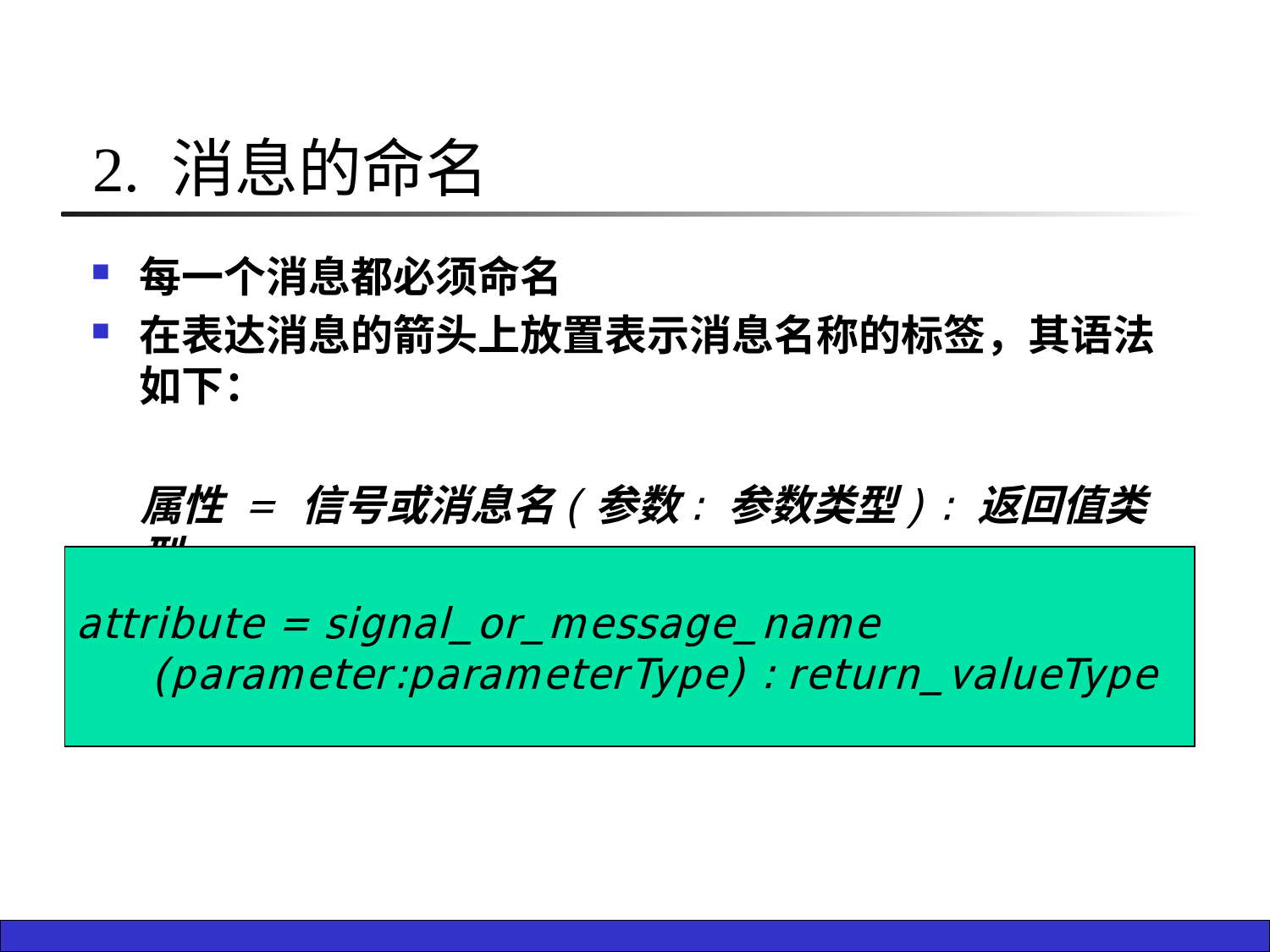

2. 消息的命名
每一个消息都必须命名
在表达消息的箭头上放置表示消息名称的标签，其语法如下：

    属性 = 信号或消息名(参数: 参数类型) : 返回值类型

attribute = signal_or_message_name
      (parameter:parameterType) : return_valueType